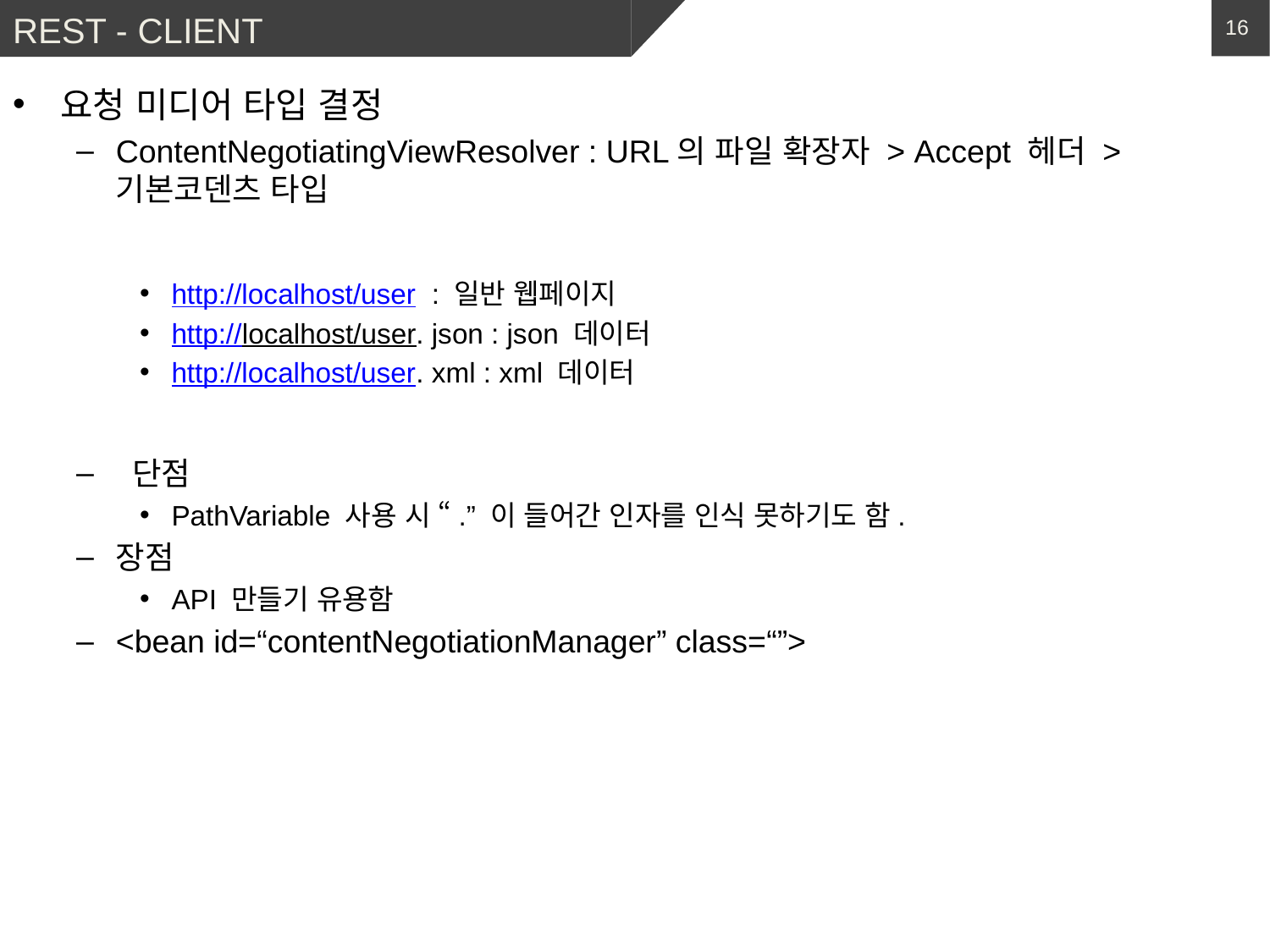

# REST - CLIENT
16
요청 미디어 타입 결정
ContentNegotiatingViewResolver : URL의 파일 확장자 > Accept 헤더 > 기본코덴츠 타입

http://localhost/user  : 일반 웹페이지
http://localhost/user. json : json 데이터
http://localhost/user. xml : xml 데이터

 단점
PathVariable 사용 시 “.” 이 들어간 인자를 인식 못하기도 함.
장점
API 만들기 유용함
<bean id=“contentNegotiationManager” class=“”>